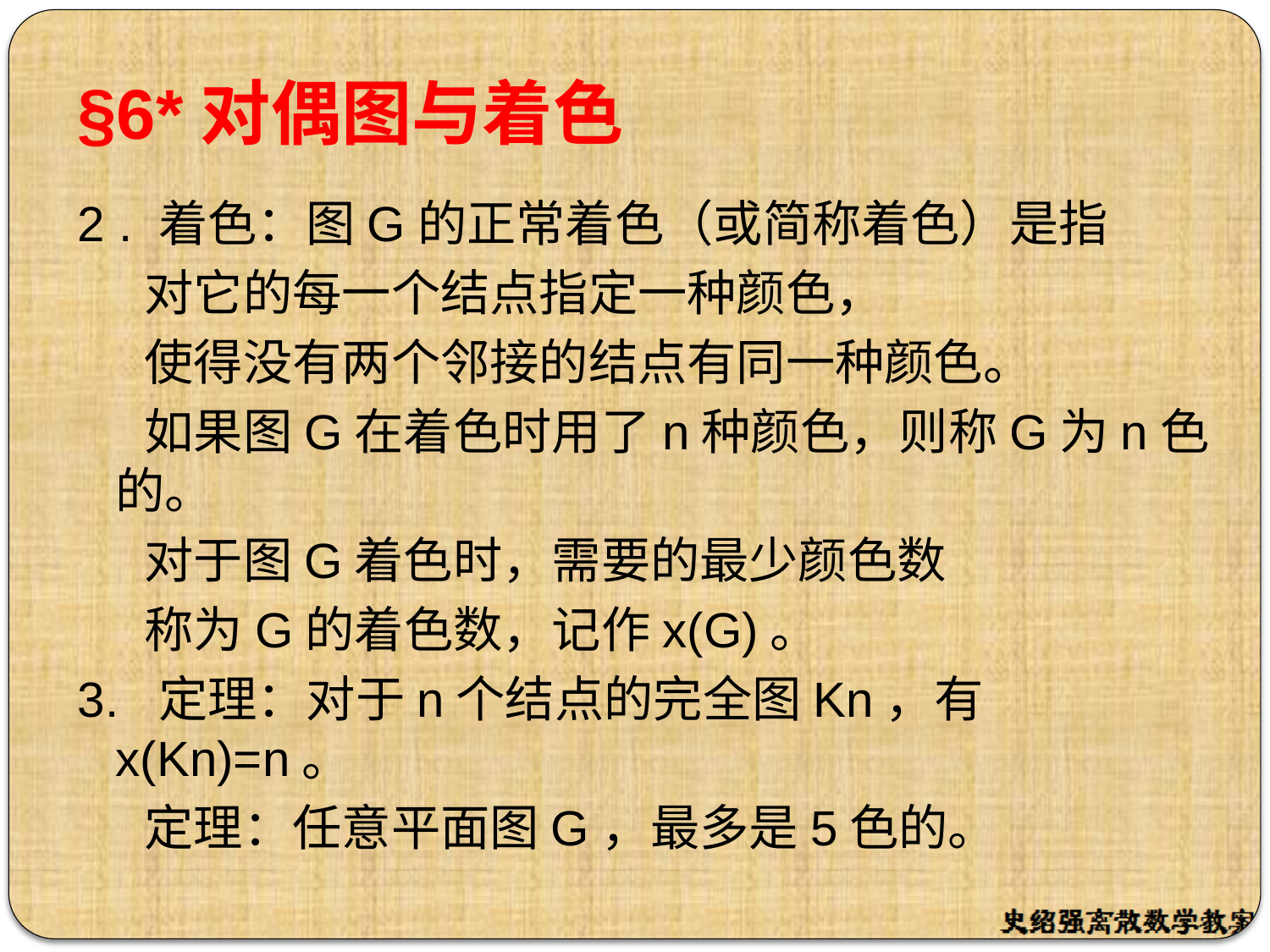

# §6*对偶图与着色
2 . 着色：图G的正常着色（或简称着色）是指
     对它的每一个结点指定一种颜色，
     使得没有两个邻接的结点有同一种颜色。
     如果图G在着色时用了n种颜色，则称G为n色的。
     对于图G着色时，需要的最少颜色数
     称为G的着色数，记作x(G)。
3.  定理：对于n个结点的完全图Kn，有x(Kn)=n。
     定理：任意平面图G，最多是5色的。